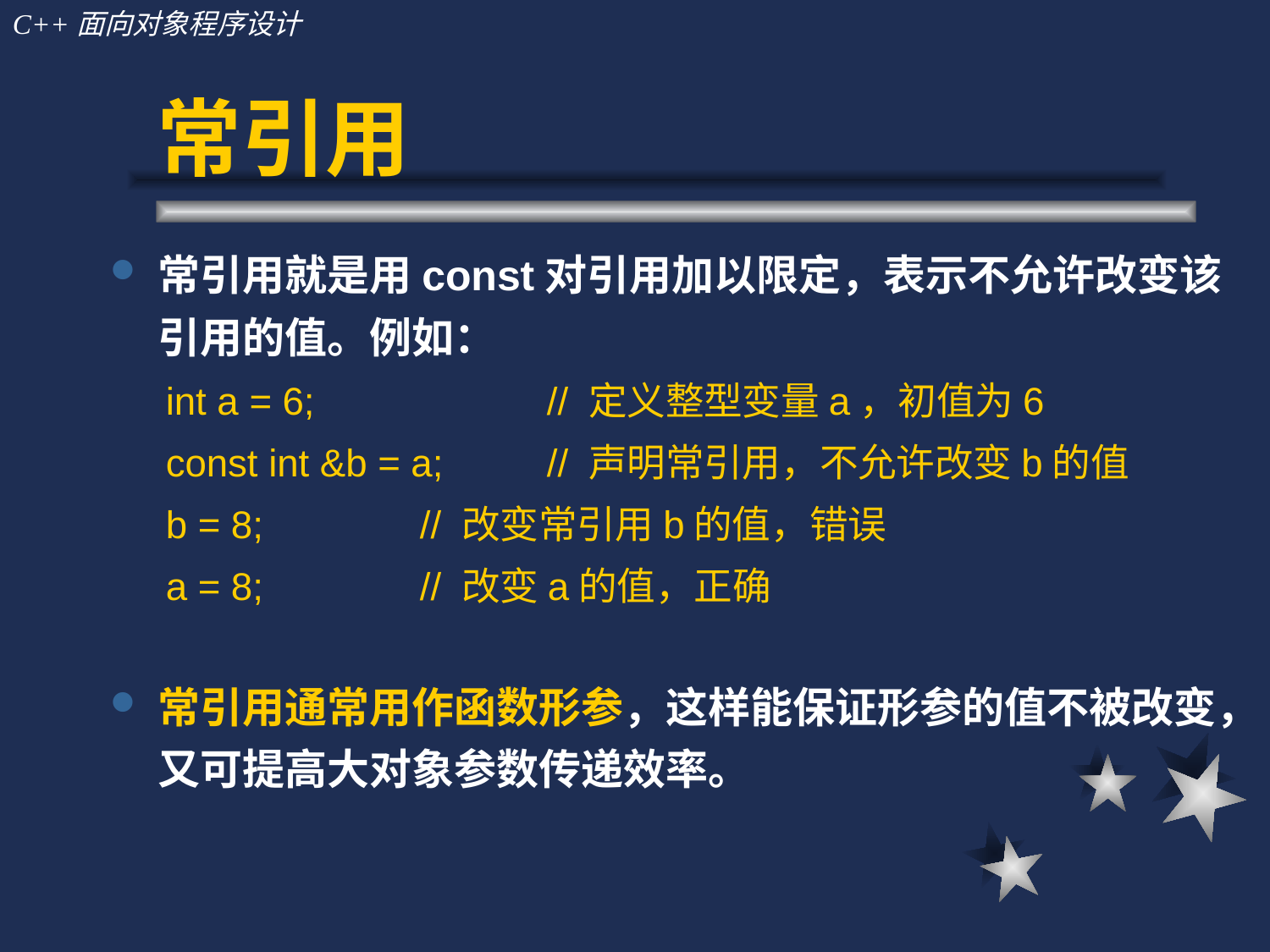

# 常引用
常引用就是用const对引用加以限定，表示不允许改变该引用的值。例如：
int a = 6;		// 定义整型变量a，初值为6
const int &b = a;	// 声明常引用，不允许改变b的值
b = 8;		// 改变常引用b的值，错误
a = 8;		// 改变a的值，正确

常引用通常用作函数形参，这样能保证形参的值不被改变，又可提高大对象参数传递效率。